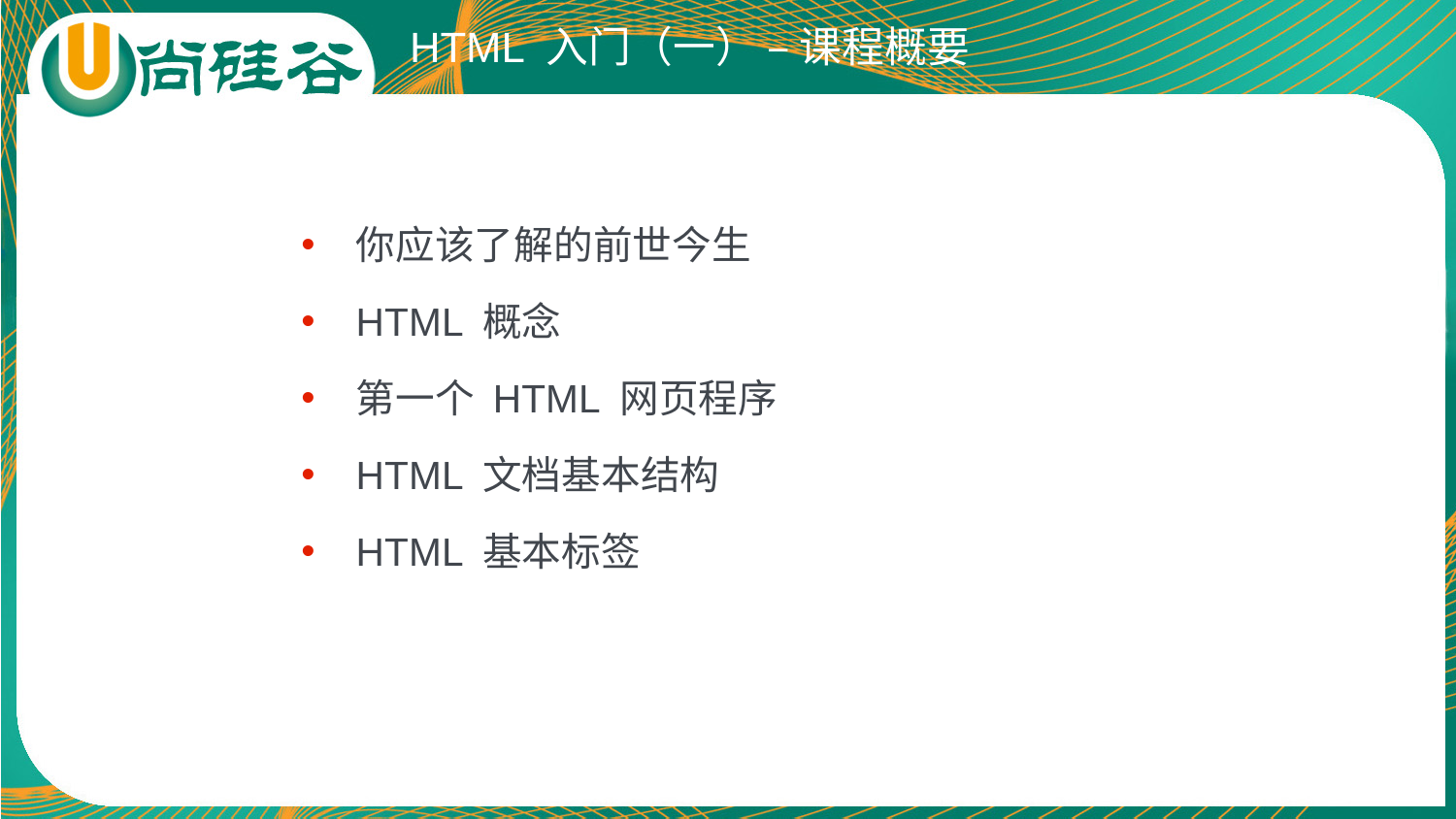

# HTML 入门（一） – 课程概要
你应该了解的前世今生
HTML 概念
第一个 HTML 网页程序
HTML 文档基本结构
HTML 基本标签